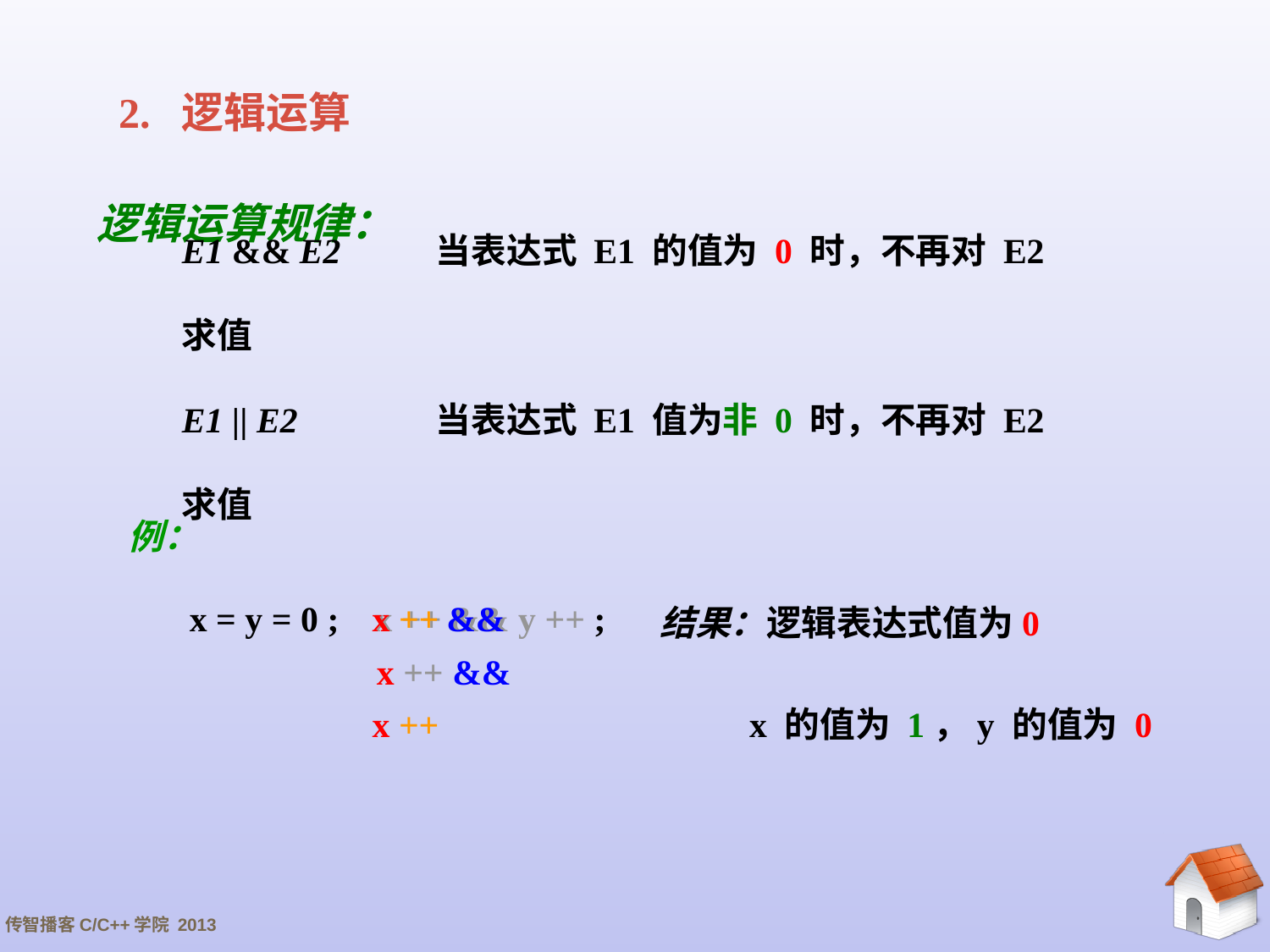

# 2.  逻辑运算
逻辑运算规律：
E1 && E2	当表达式 E1 的值为 0 时，不再对 E2 求值
E1 || E2		当表达式 E1 值为非 0 时，不再对 E2 求值
例：
结果：逻辑表达式值为0
x = y = 0 ;    x ++ && y ++ ;
x ++
&&
x ++ &&
x ++
x 的值为 1，y 的值为 0